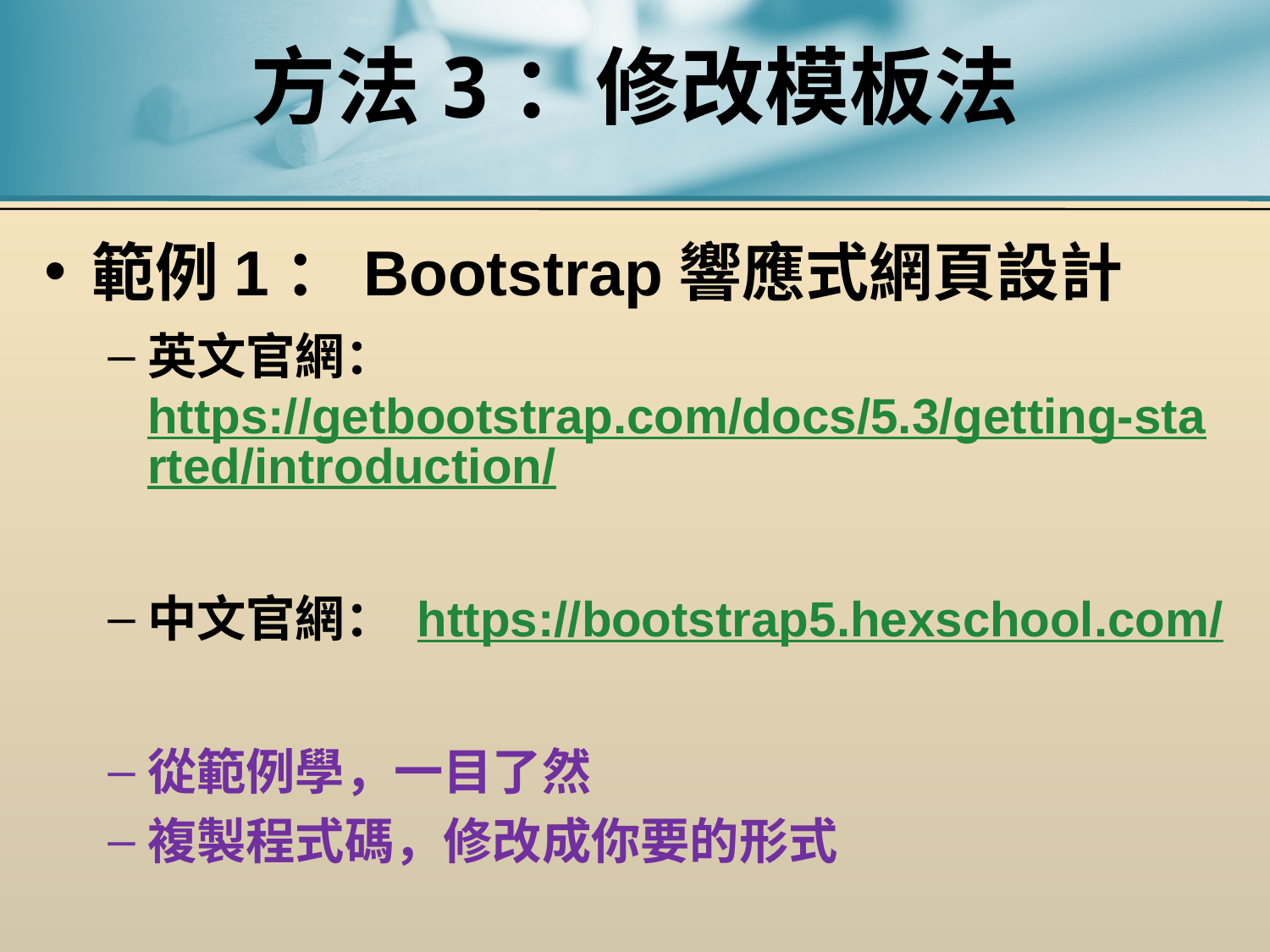

# 方法3：修改模板法
範例1：Bootstrap響應式網頁設計
英文官網：https://getbootstrap.com/docs/5.3/getting-started/introduction/

中文官網： https://bootstrap5.hexschool.com/

從範例學，一目了然
複製程式碼，修改成你要的形式